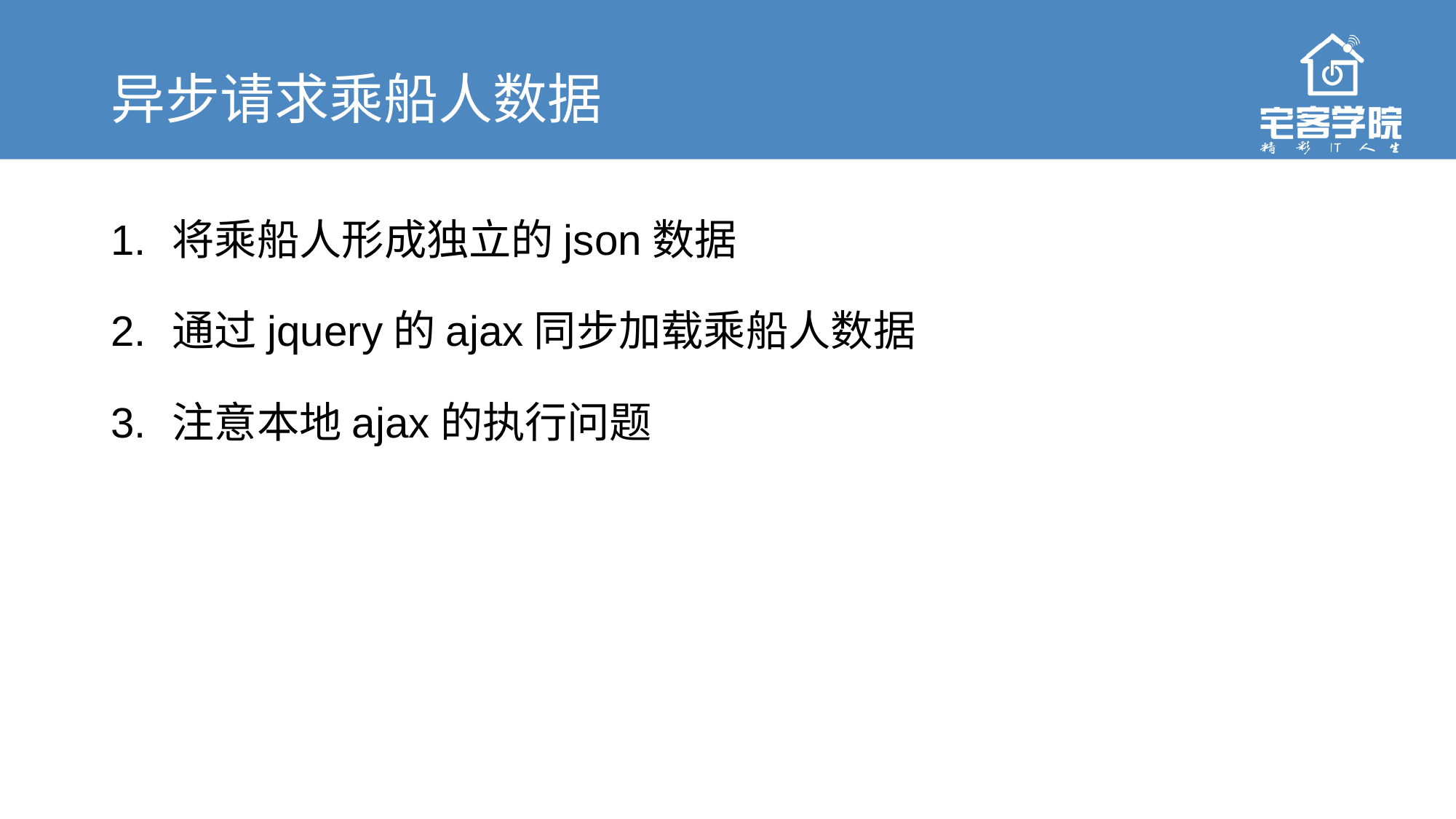

# 异步请求乘船人数据
将乘船人形成独立的json数据
通过jquery的ajax同步加载乘船人数据
注意本地ajax的执行问题